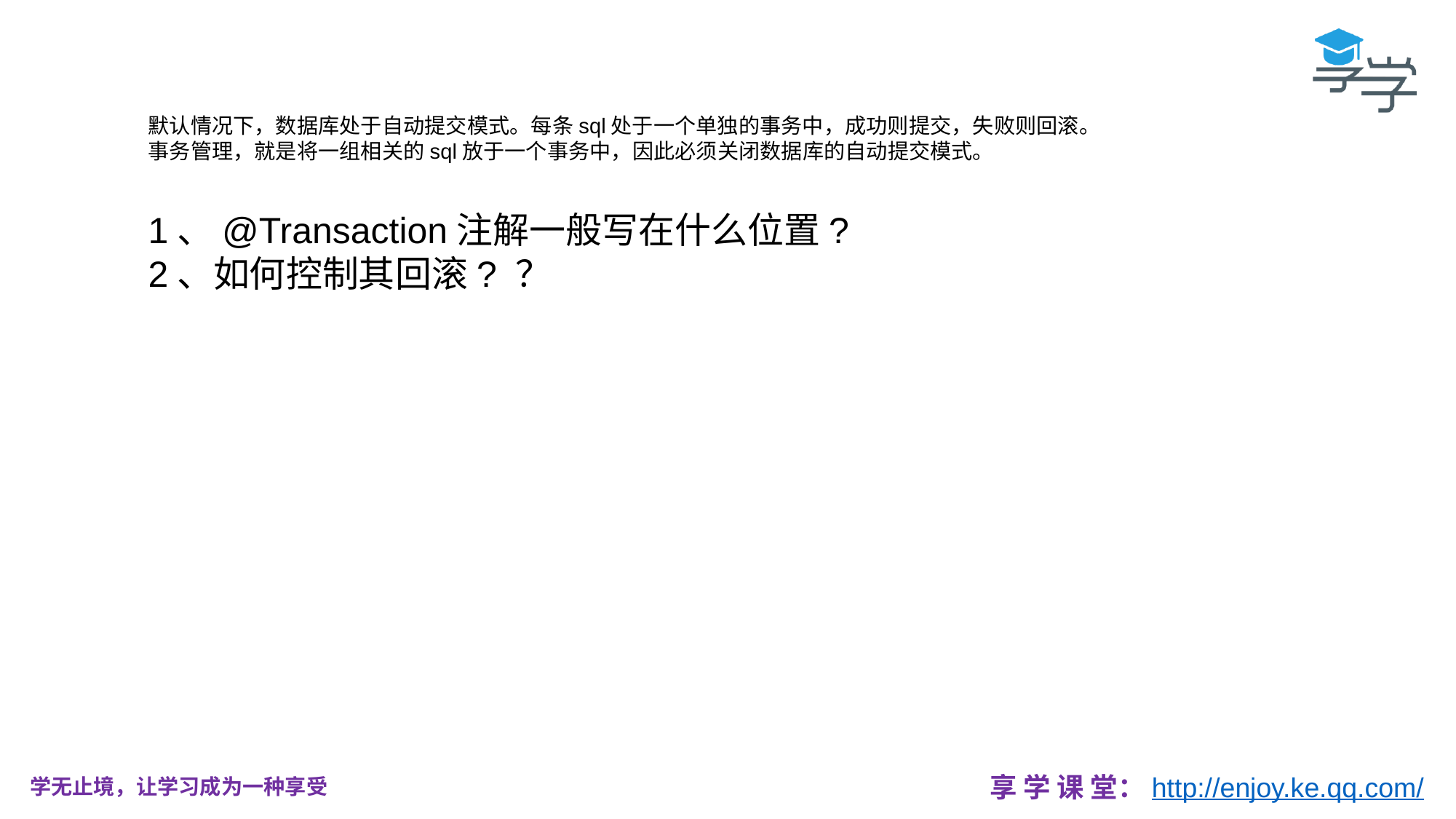

默认情况下，数据库处于自动提交模式。每条sql处于一个单独的事务中，成功则提交，失败则回滚。
事务管理，就是将一组相关的sql放于一个事务中，因此必须关闭数据库的自动提交模式。

1、@Transaction注解一般写在什么位置?
2、如何控制其回滚? ？